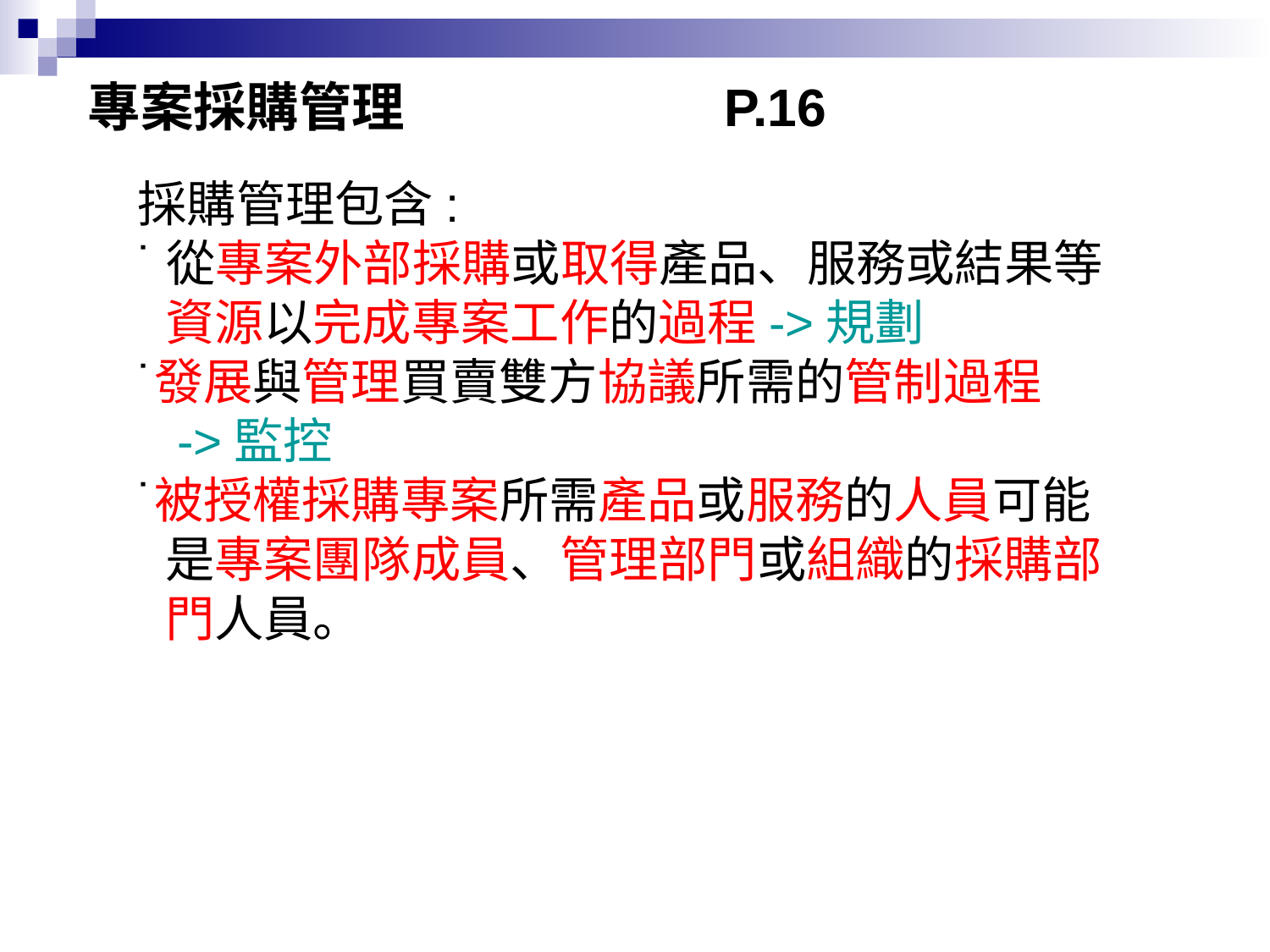

專案採購管理                     P.16
採購管理包含:
˙從專案外部採購或取得產品、服務或結果等
  資源以完成專案工作的過程->規劃
˙發展與管理買賣雙方協議所需的管制過程
  ->監控
˙被授權採購專案所需產品或服務的人員可能
  是專案團隊成員、管理部門或組織的採購部
  門人員。